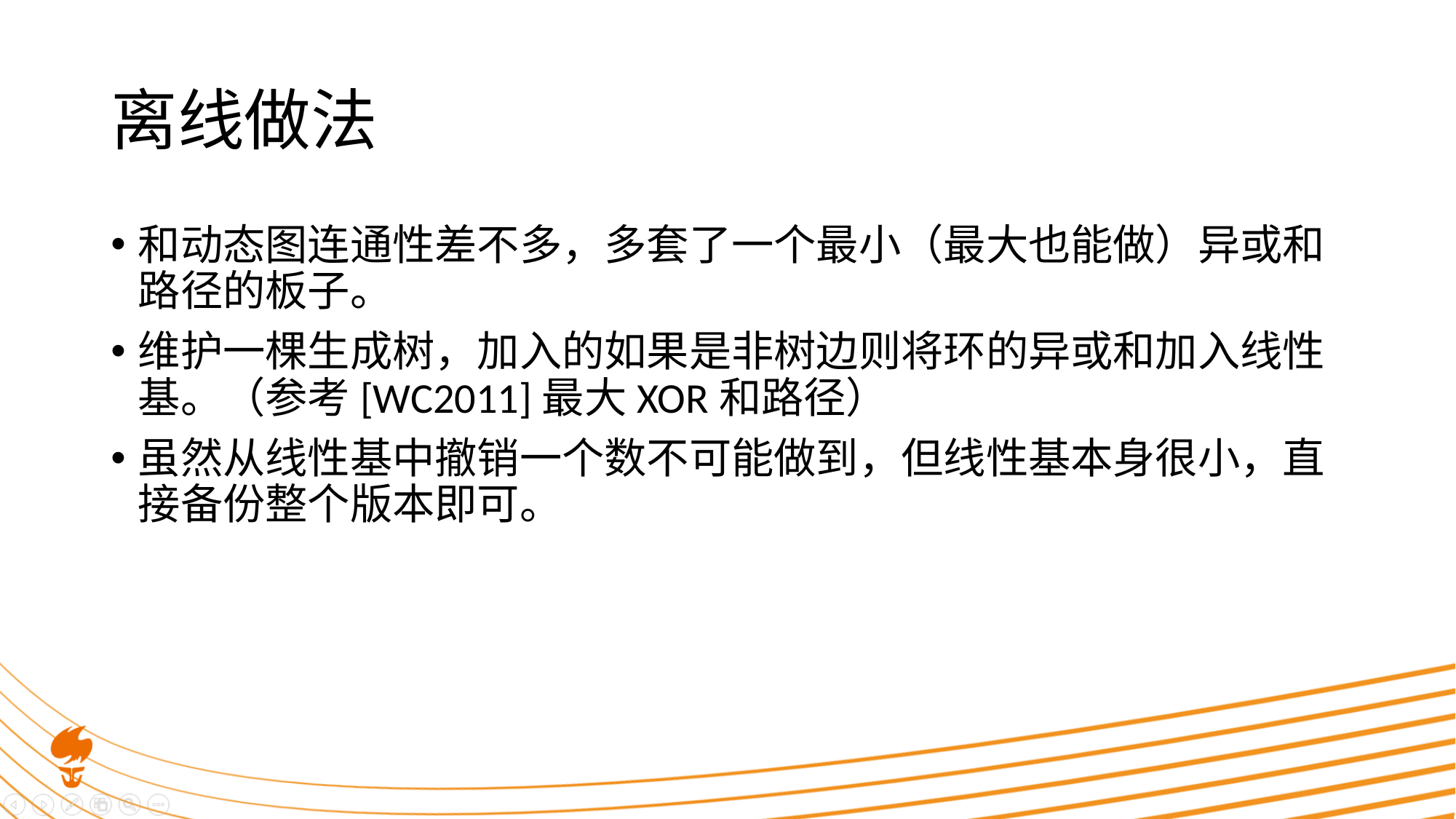

# 离线做法
和动态图连通性差不多，多套了一个最小（最大也能做）异或和路径的板子。
维护一棵生成树，加入的如果是非树边则将环的异或和加入线性基。（参考[WC2011]最大XOR和路径）
虽然从线性基中撤销一个数不可能做到，但线性基本身很小，直接备份整个版本即可。